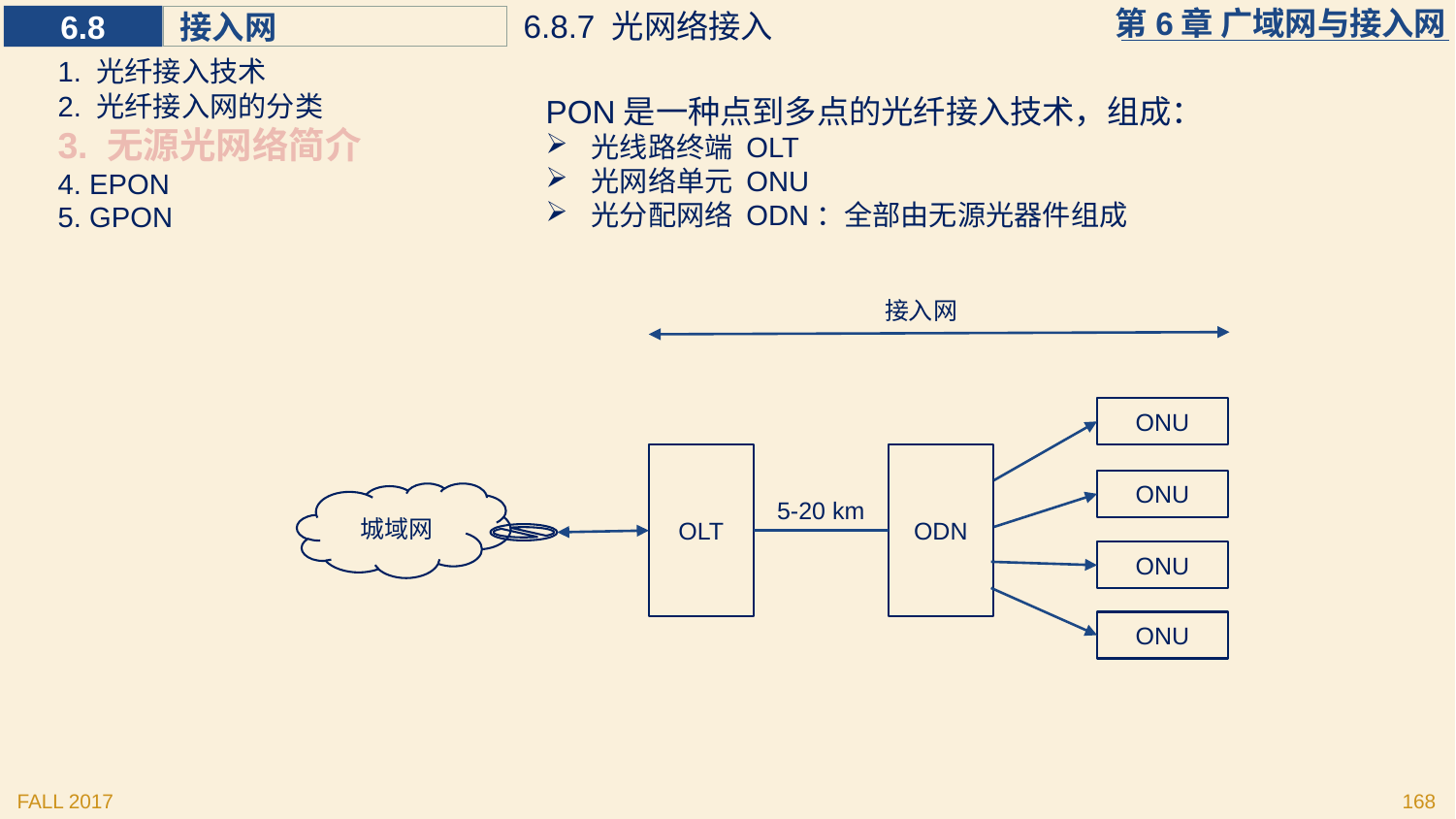

6.8.7 光网络接入
1. 光纤接入技术
2. 光纤接入网的分类
3. 无源光网络简介
4. EPON
5. GPON
PON是一种点到多点的光纤接入技术，组成：
光线路终端 OLT
光网络单元 ONU
光分配网络 ODN：全部由无源光器件组成
接入网
ONU
OLT
ODN
ONU
城域网
5-20 km

ONU
ONU